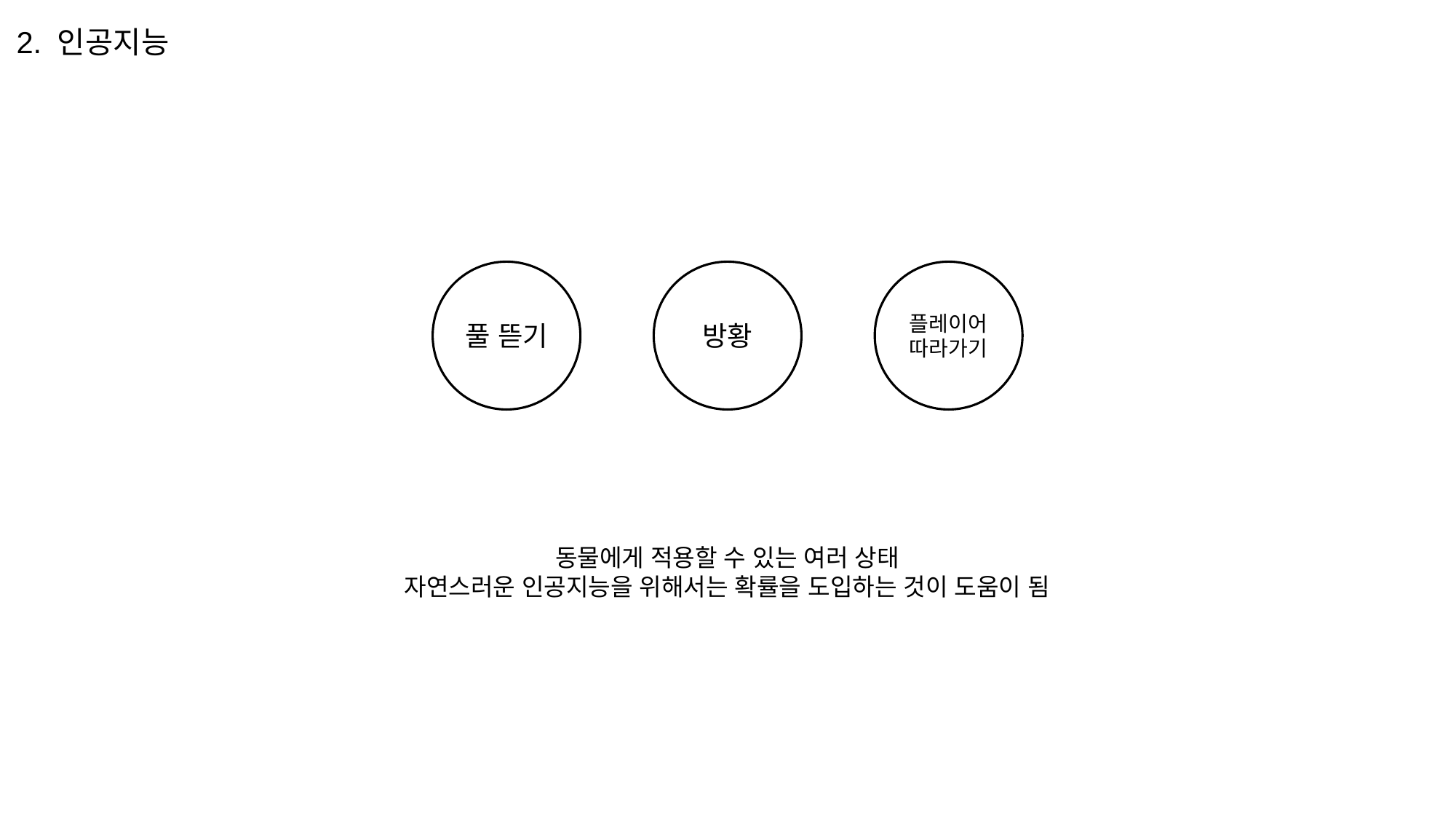

2. 인공지능
풀 뜯기
방황
플레이어 따라가기
동물에게 적용할 수 있는 여러 상태
자연스러운 인공지능을 위해서는 확률을 도입하는 것이 도움이 됨